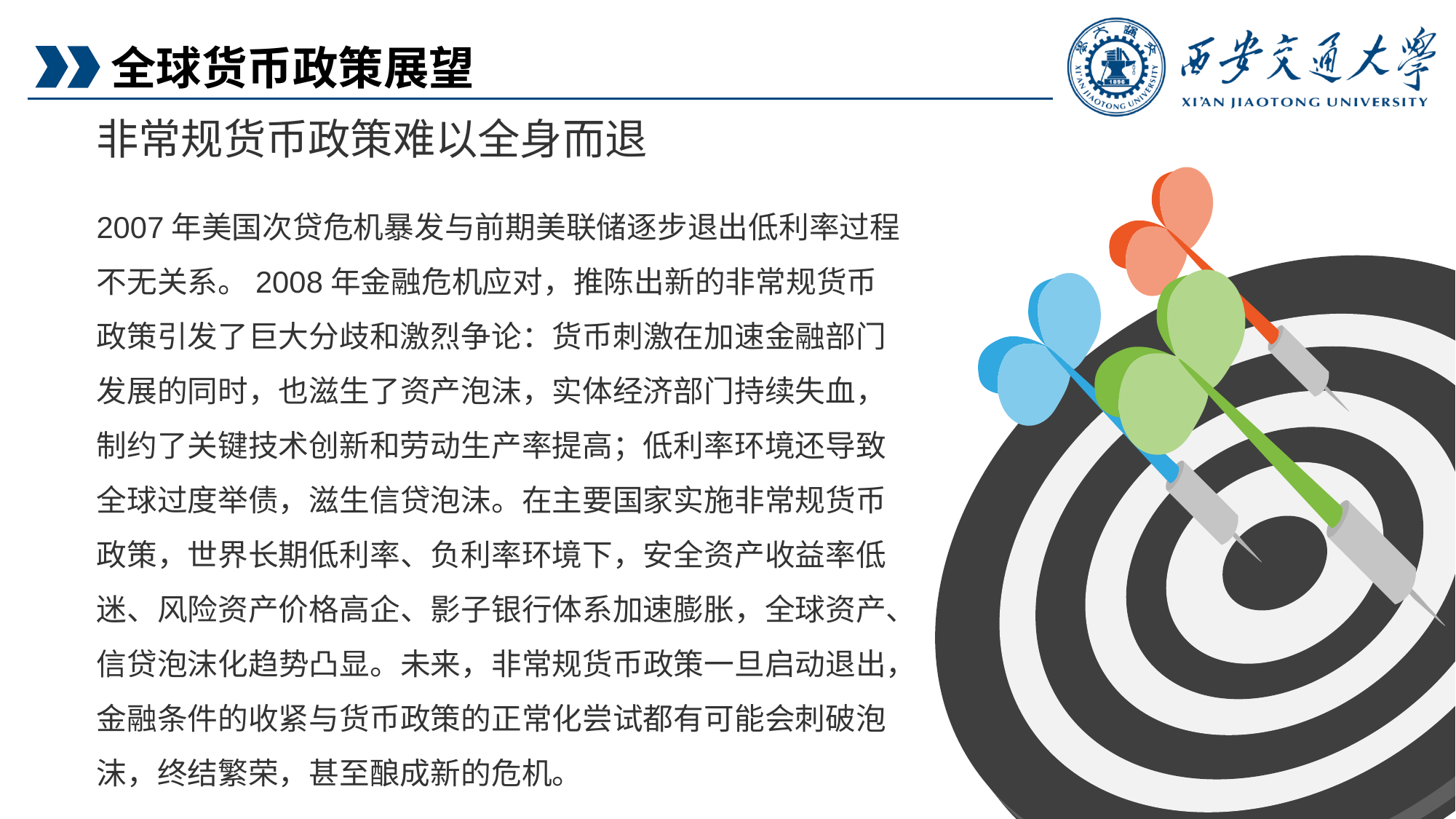

全球货币政策展望

非常规货币政策难以全身而退

2007年美国次贷危机暴发与前期美联储逐步退出低利率过程不无关系。2008年金融危机应对，推陈出新的非常规货币政策引发了巨大分歧和激烈争论：货币刺激在加速金融部门发展的同时，也滋生了资产泡沫，实体经济部门持续失血，制约了关键技术创新和劳动生产率提高；低利率环境还导致全球过度举债，滋生信贷泡沫。在主要国家实施非常规货币政策，世界长期低利率、负利率环境下，安全资产收益率低迷、风险资产价格高企、影子银行体系加速膨胀，全球资产、信贷泡沫化趋势凸显。未来，非常规货币政策一旦启动退出，金融条件的收紧与货币政策的正常化尝试都有可能会刺破泡沫，终结繁荣，甚至酿成新的危机。